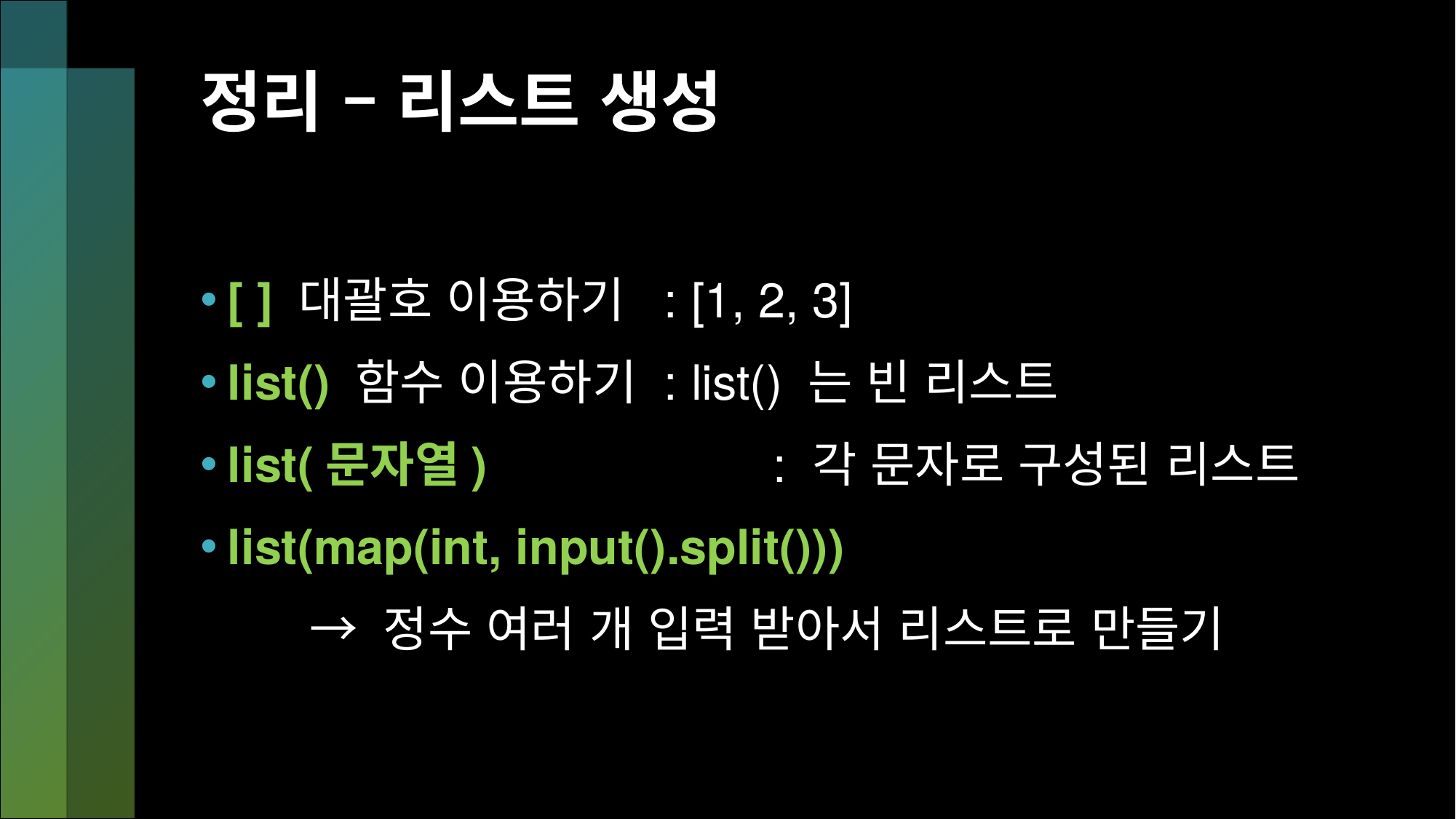

# 정리 – 리스트 생성
[ ] 대괄호 이용하기 	: [1, 2, 3]
list() 함수 이용하기	: list() 는 빈 리스트
list(문자열)			: 각 문자로 구성된 리스트
list(map(int, input().split()))
	→ 정수 여러 개 입력 받아서 리스트로 만들기